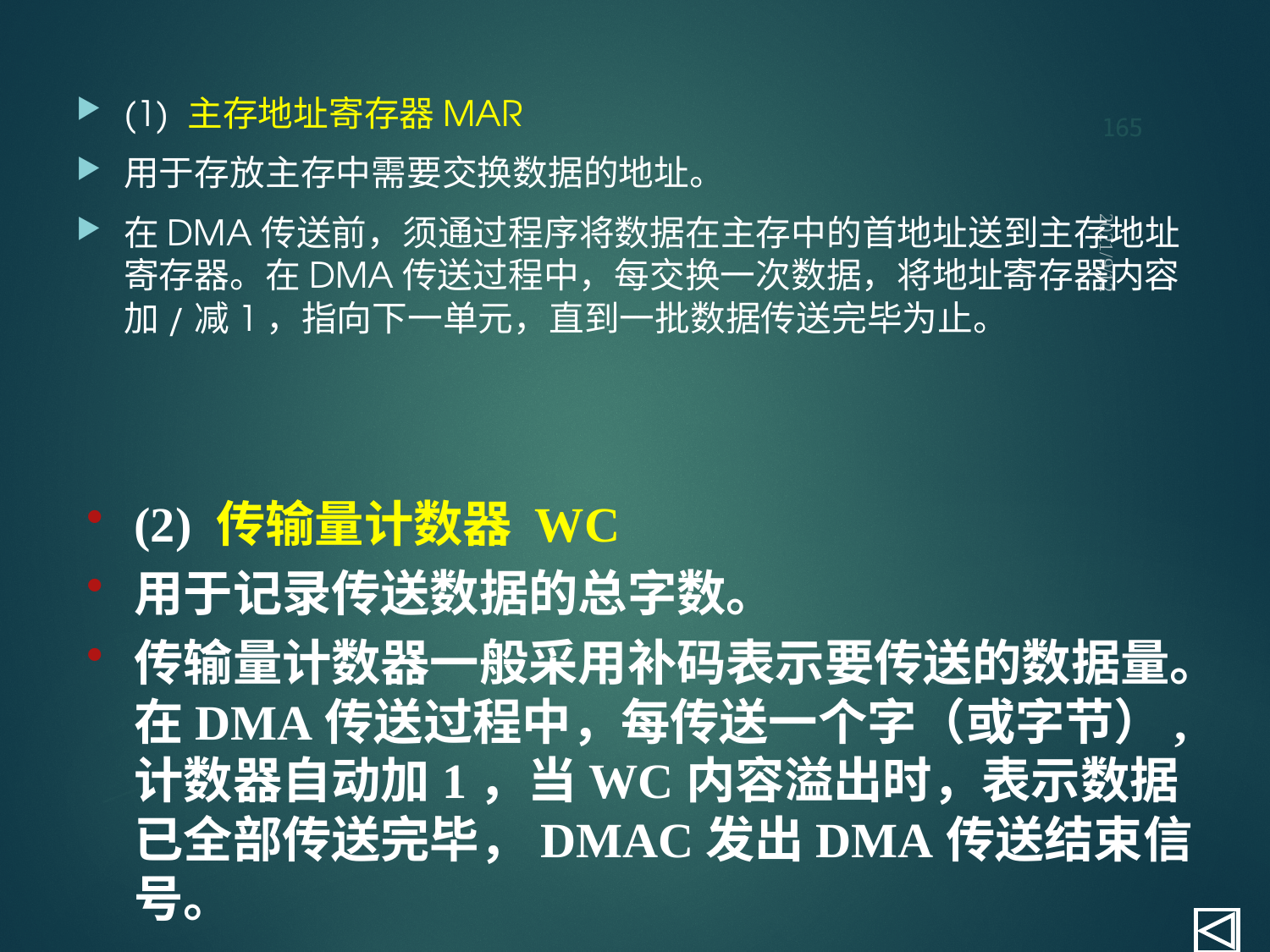

165
(1) 主存地址寄存器MAR
用于存放主存中需要交换数据的地址。
在DMA传送前，须通过程序将数据在主存中的首地址送到主存地址寄存器。在DMA传送过程中，每交换一次数据，将地址寄存器内容加/减1，指向下一单元，直到一批数据传送完毕为止。
2021/9/12
(2) 传输量计数器 WC
用于记录传送数据的总字数。
传输量计数器一般采用补码表示要传送的数据量。在DMA传送过程中，每传送一个字（或字节）,计数器自动加1，当WC内容溢出时，表示数据已全部传送完毕，DMAC发出DMA传送结束信号。